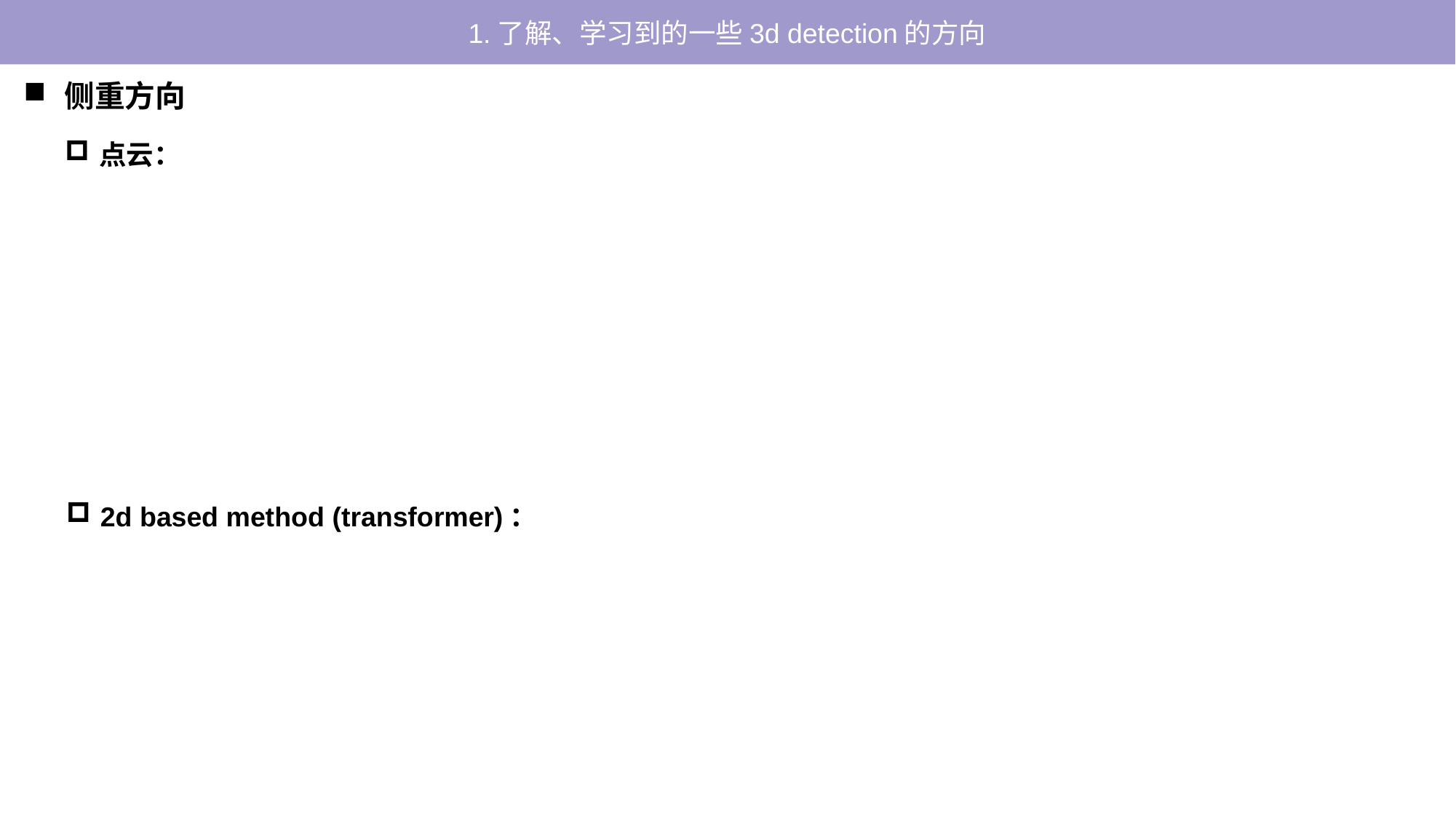

1.了解、学习到的一些3d detection的方向
侧重方向
点云：

2d based method (transformer)：